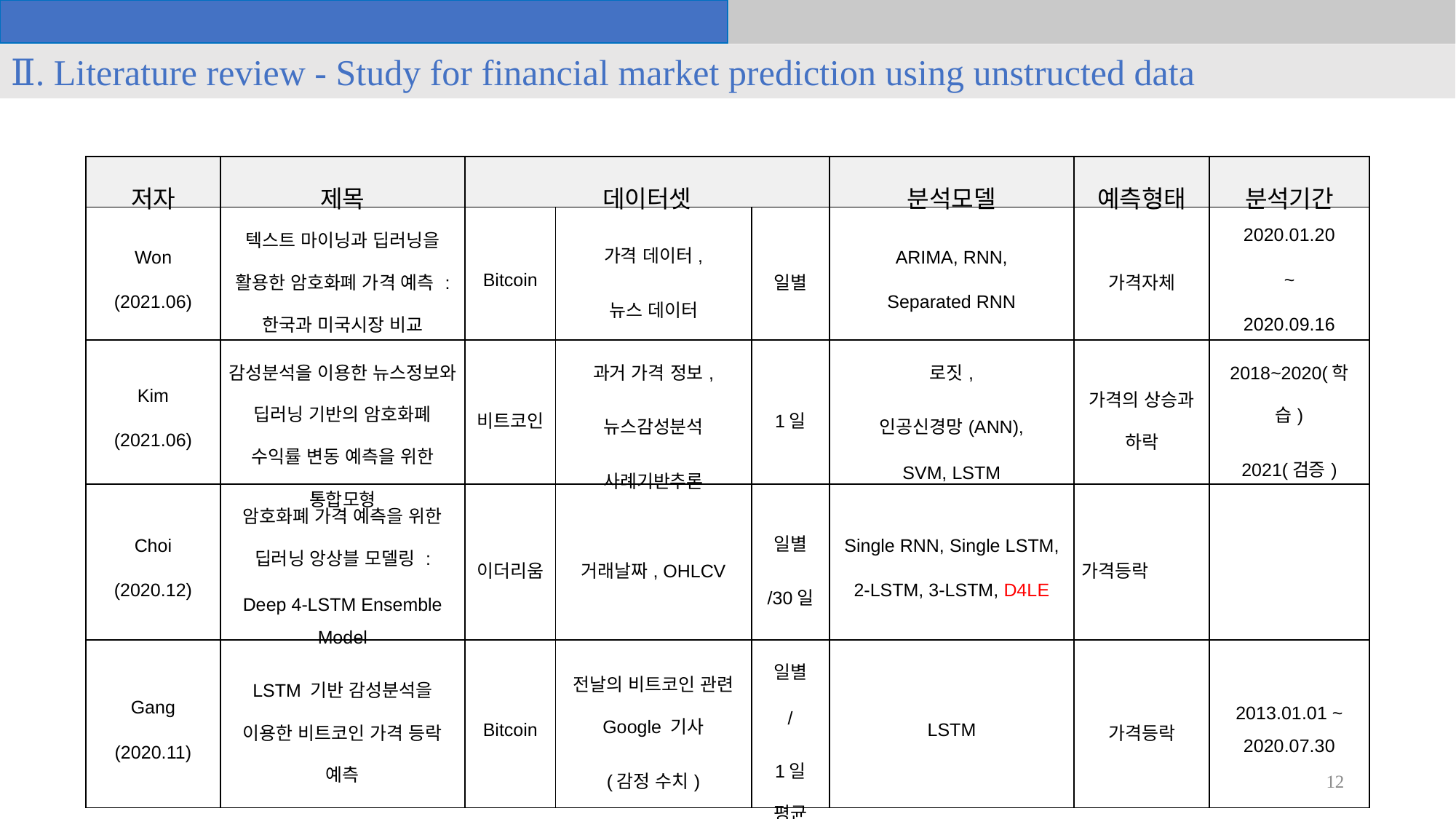

Ⅱ. Literature review - Study for financial market prediction using unstructed data
| 저자 | 제목 | 데이터셋 |  |  | 분석모델 | 예측형태 | 분석기간 |
| --- | --- | --- | --- | --- | --- | --- | --- |
| Won (2021.06) | 텍스트 마이닝과 딥러닝을 활용한 암호화폐 가격 예측 : 한국과 미국시장 비교 | Bitcoin | 가격 데이터, 뉴스 데이터 | 일별 | ARIMA, RNN, Separated RNN | 가격자체 | 2020.01.20 ~ 2020.09.16 |
| Kim (2021.06) | 감성분석을 이용한 뉴스정보와 딥러닝 기반의 암호화폐 수익률 변동 예측을 위한 통합모형 | 비트코인 | 과거 가격 정보, 뉴스감성분석 사례기반추론 | 1일 | 로짓, 인공신경망(ANN), SVM, LSTM | 가격의 상승과 하락 | 2018~2020(학습) 2021(검증) |
| Choi (2020.12) | 암호화폐 가격 예측을 위한 딥러닝 앙상블 모델링 : Deep 4-LSTM Ensemble Model | 이더리움 | 거래날짜, OHLCV | 일별 /30일 | Single RNN, Single LSTM, 2-LSTM, 3-LSTM, D4LE | 가격등락 |  |
| Gang (2020.11) | LSTM 기반 감성분석을 이용한 비트코인 가격 등락 예측 | Bitcoin | 전날의 비트코인 관련 Google 기사 (감정 수치) | 일별 / 1일 평균 | LSTM | 가격등락 | 2013.01.01 ~ 2020.07.30 |
12